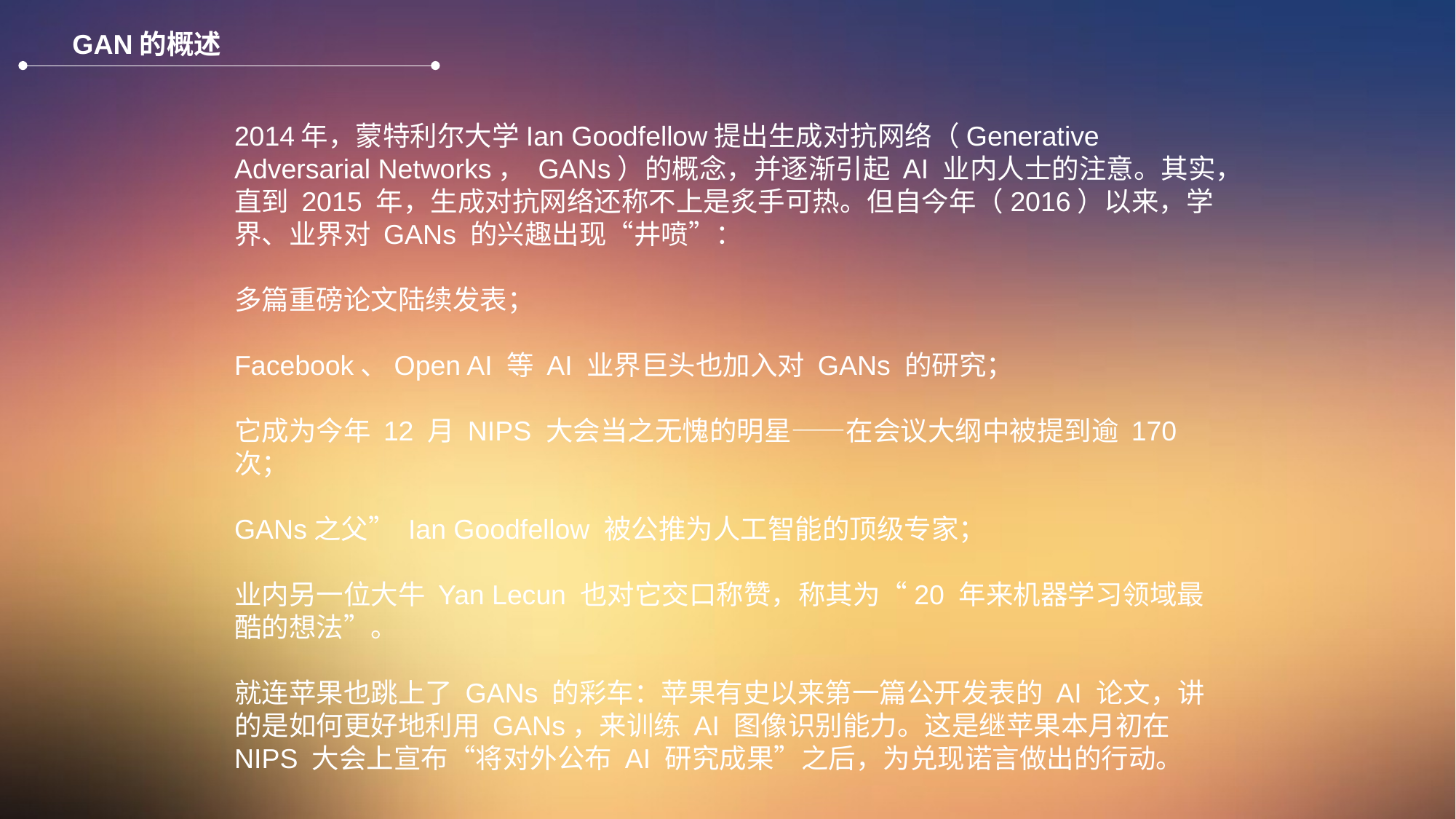

GAN的概述
2014年，蒙特利尔大学Ian Goodfellow提出生成对抗网络（Generative Adversarial Networks， GANs）的概念，并逐渐引起 AI 业内人士的注意。其实，直到 2015 年，生成对抗网络还称不上是炙手可热。但自今年（2016）以来，学界、业界对 GANs 的兴趣出现“井喷”：

多篇重磅论文陆续发表；

Facebook、Open AI 等 AI 业界巨头也加入对 GANs 的研究；

它成为今年 12 月 NIPS 大会当之无愧的明星——在会议大纲中被提到逾 170  次；

GANs之父” Ian Goodfellow 被公推为人工智能的顶级专家；

业内另一位大牛 Yan Lecun 也对它交口称赞，称其为“20 年来机器学习领域最酷的想法”。

就连苹果也跳上了 GANs 的彩车：苹果有史以来第一篇公开发表的 AI 论文，讲的是如何更好地利用 GANs，来训练 AI 图像识别能力。这是继苹果本月初在 NIPS 大会上宣布“将对外公布 AI 研究成果”之后，为兑现诺言做出的行动。